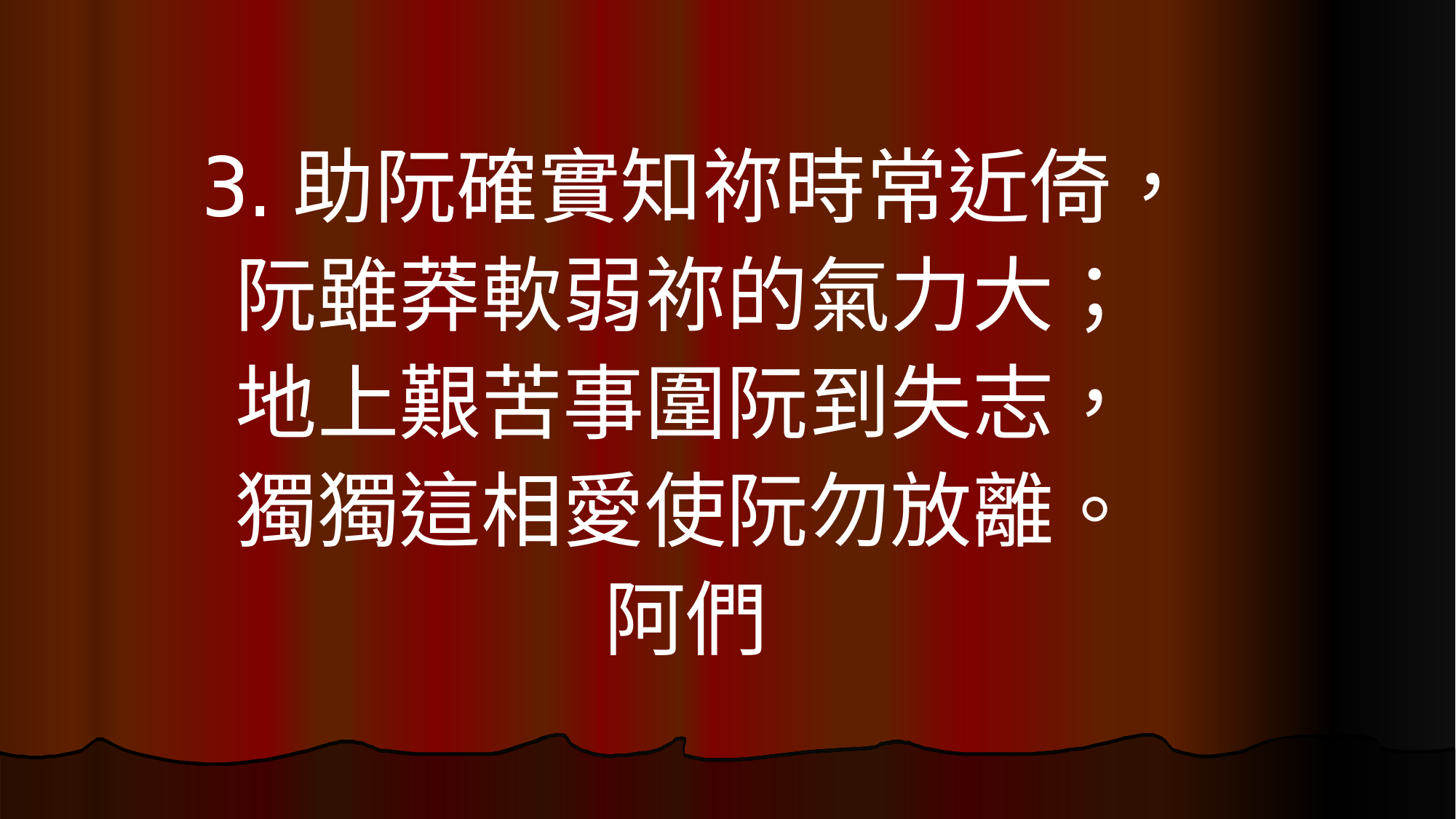

3.助阮確實知祢時常近倚，
阮雖莽軟弱祢的氣力大；
地上艱苦事圍阮到失志，
獨獨這相愛使阮勿放離。
阿們